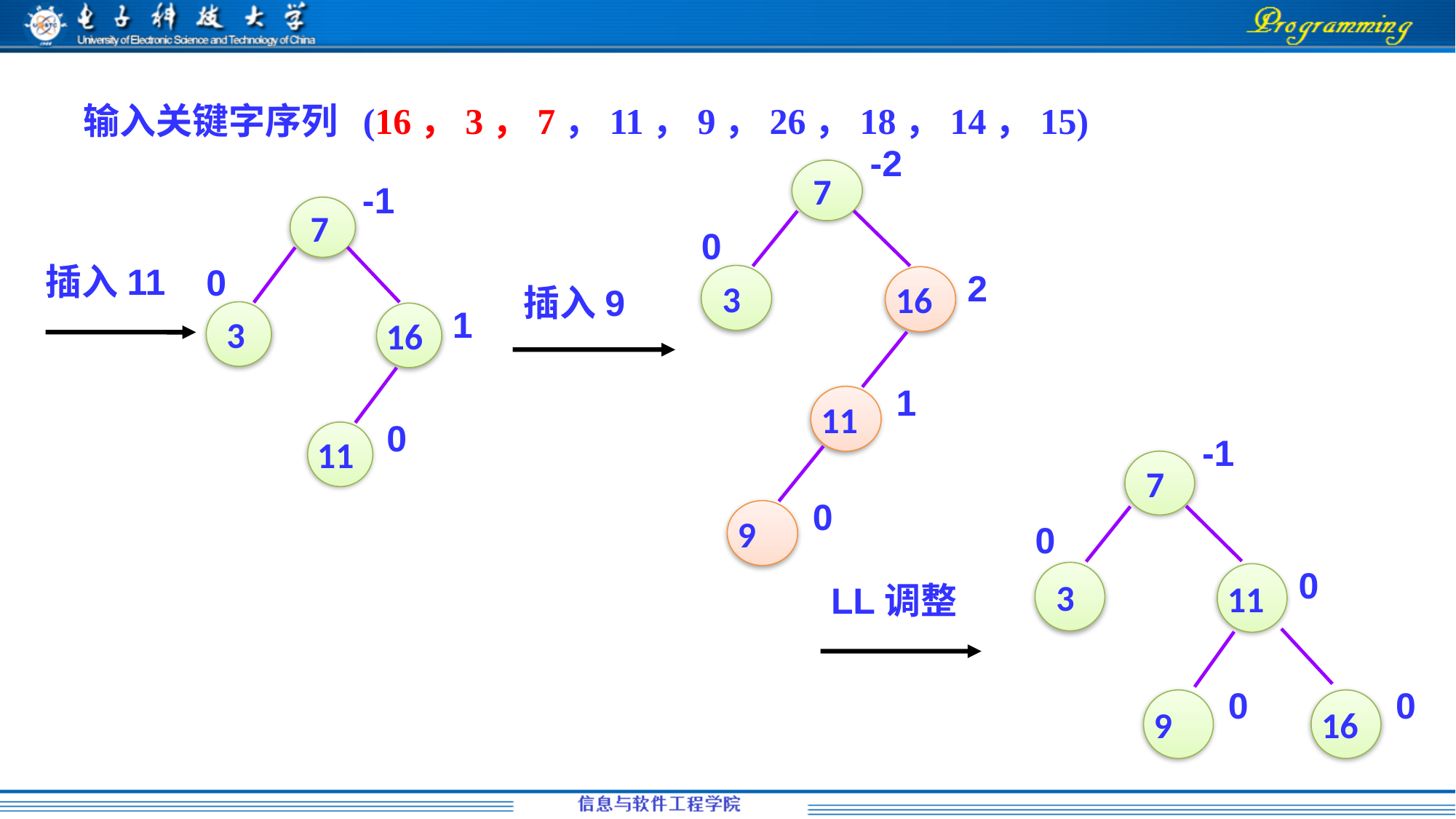

输入关键字序列  (16，3，7，11，9，26，18，14，15)
-2
7

0
3
2
16
插入9

1
11

0
9
-1
7

插入11
0
3
1
16

0
11

-1
7

0
3
0
11
LL调整

0
0
9
16